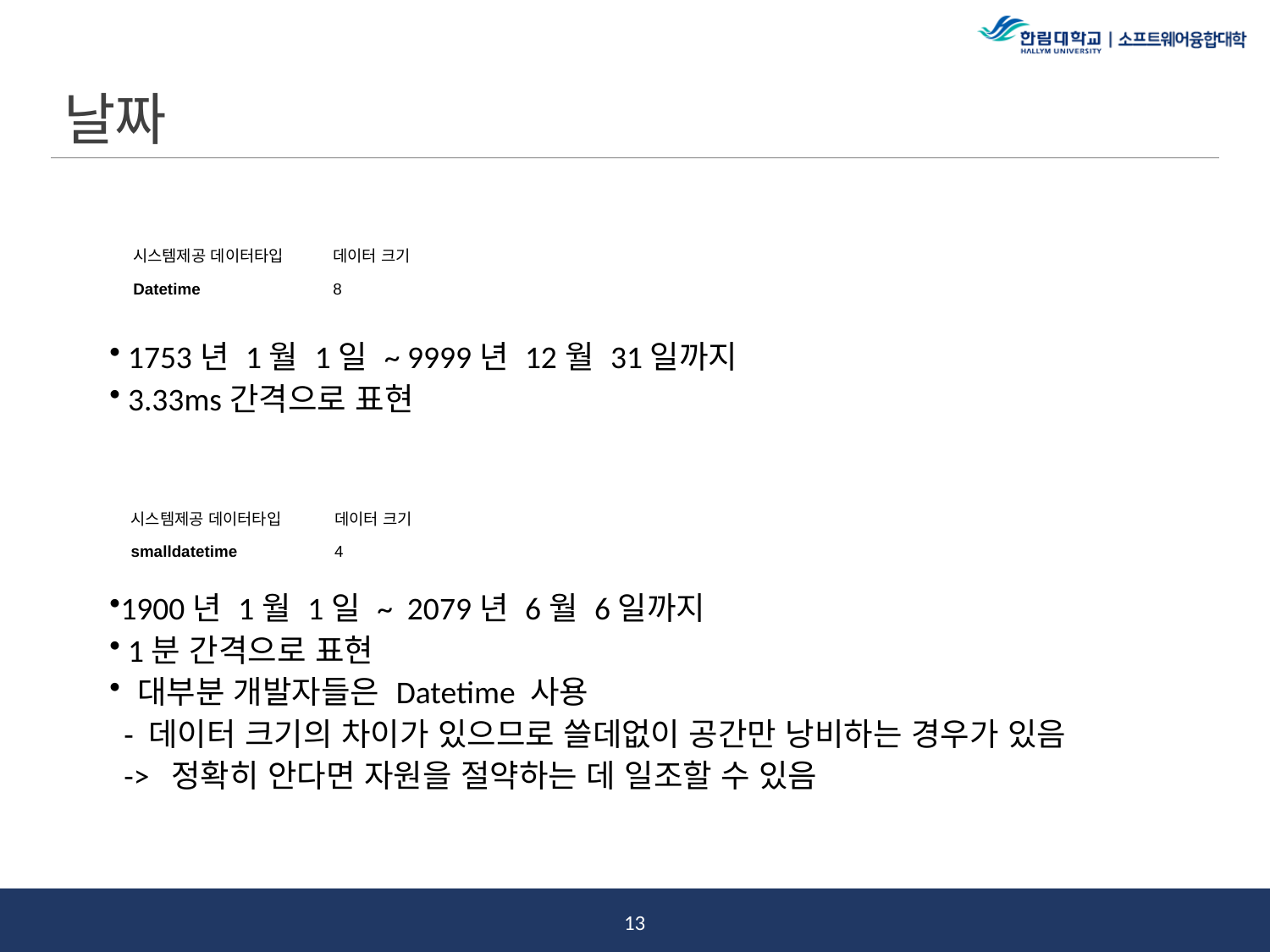

# 날짜
| 시스템제공 데이터타입 | 데이터 크기 |
| --- | --- |
| Datetime | 8 |
 1753년 1월 1일 ~ 9999년 12월 31일까지
 3.33ms간격으로 표현

1900년 1월 1일 ~  2079년 6월 6일까지
 1분 간격으로 표현
 대부분 개발자들은 Datetime 사용
  - 데이터 크기의 차이가 있으므로 쓸데없이 공간만 낭비하는 경우가 있음
  ->  정확히 안다면 자원을 절약하는 데 일조할 수 있음

| 시스템제공 데이터타입 | 데이터 크기 |
| --- | --- |
| smalldatetime | 4 |
13